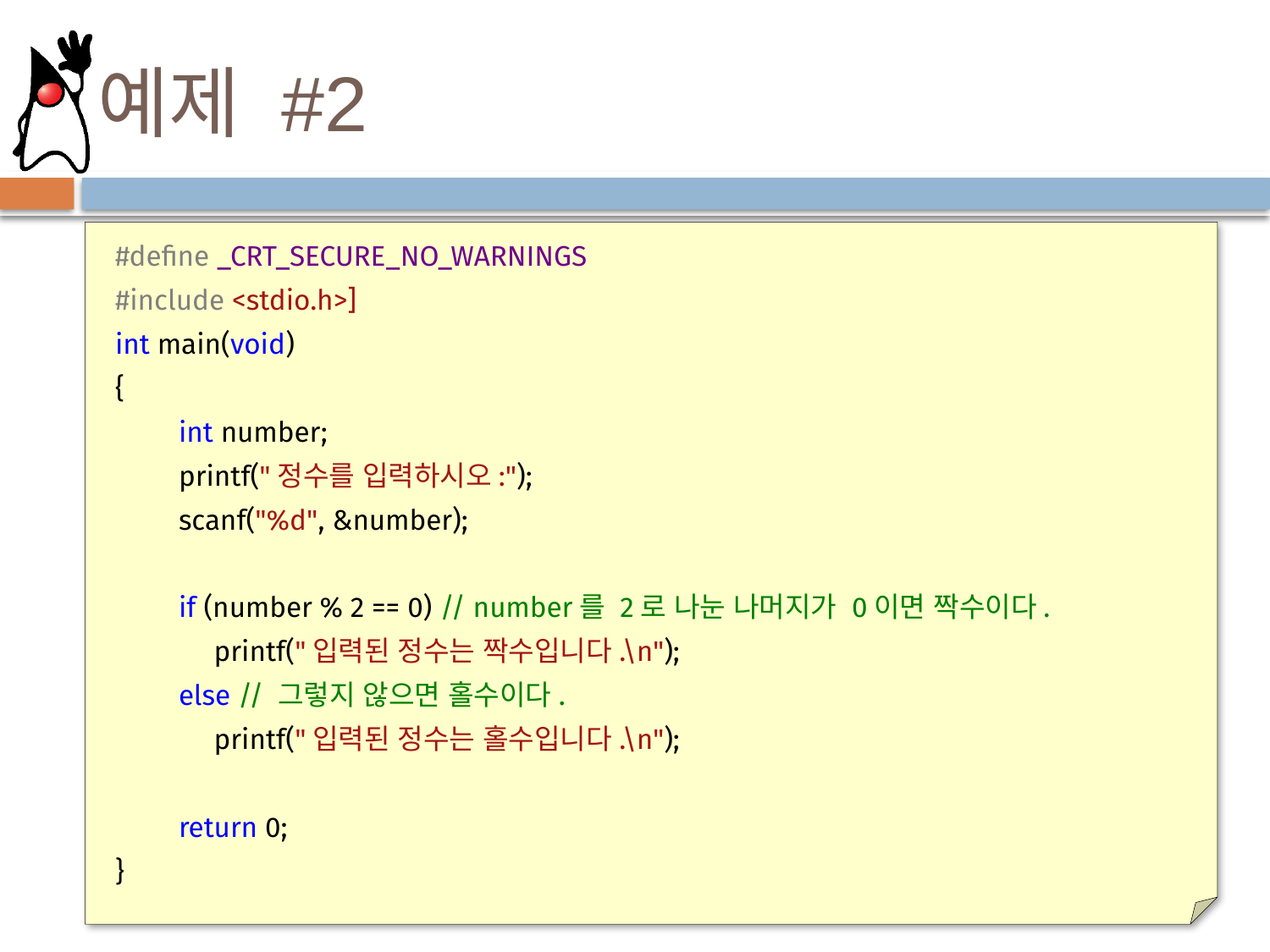

# 예제 #2

#define _CRT_SECURE_NO_WARNINGS
#include <stdio.h>]
int main(void)
{
int number;
printf("정수를 입력하시오:");
scanf("%d", &number);

if (number % 2 == 0) // number를 2로 나눈 나머지가 0이면 짝수이다.
	printf("입력된 정수는 짝수입니다.\n");
else // 그렇지 않으면 홀수이다.
	printf("입력된 정수는 홀수입니다.\n");

return 0;
}